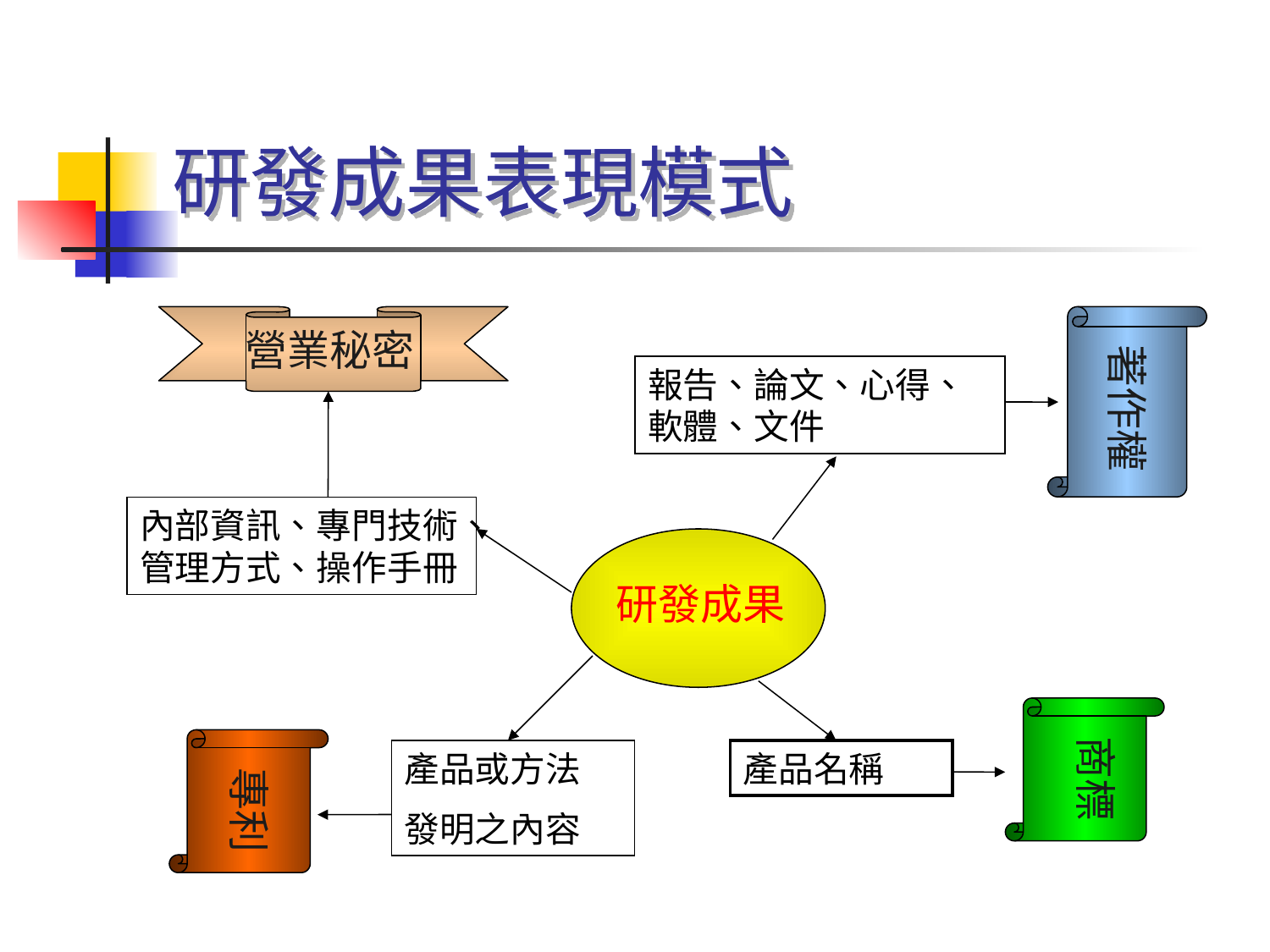

# 研發成果表現模式

營業秘密

內部資訊、專門技術、管理方式、操作手冊

著作權
報告、論文、心得、軟體、文件

研發成果

產品或方法
發明之內容
專利

產品名稱

商標